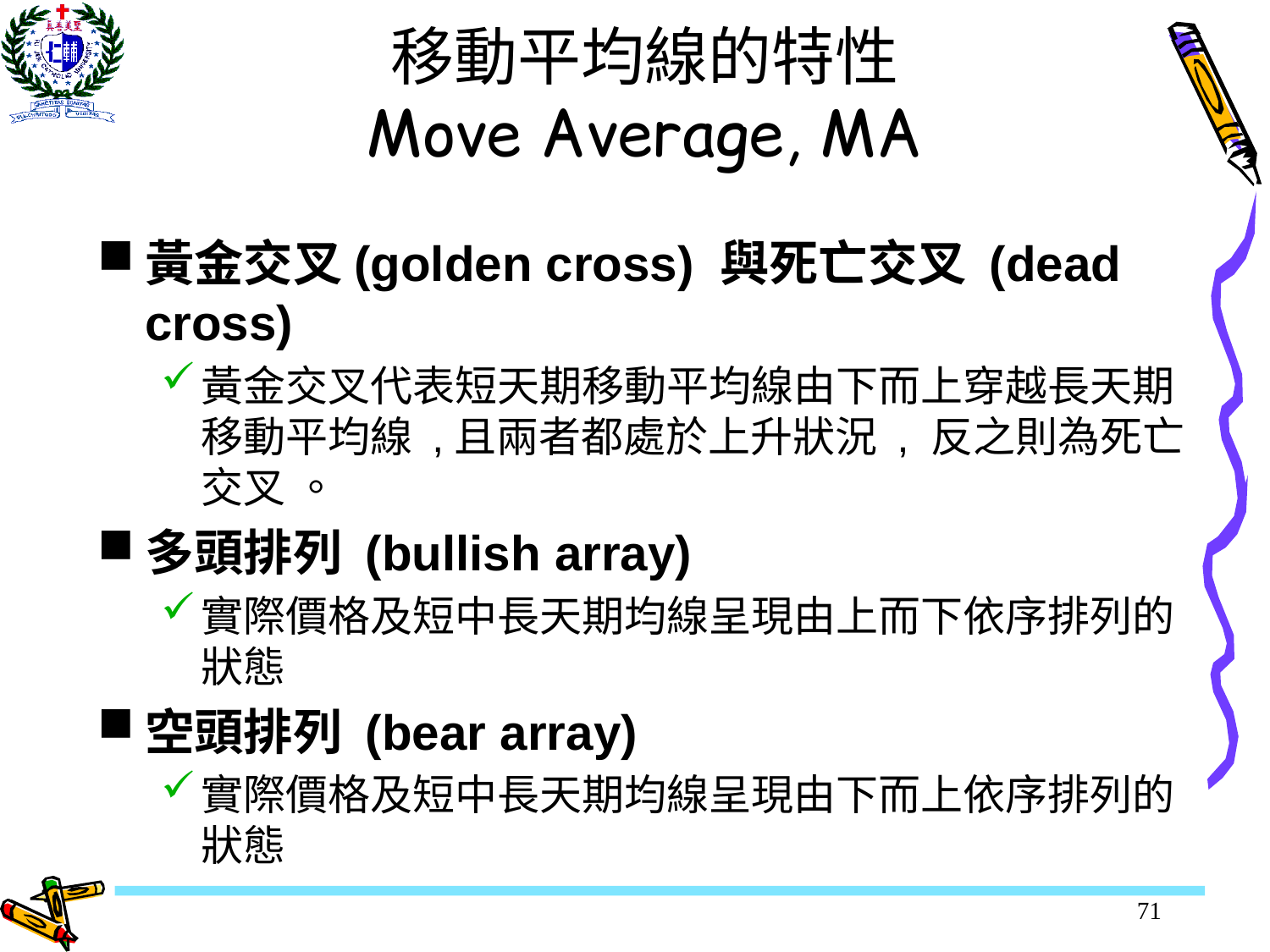

# 移動平均線的特性 Move Average, MA
黃金交叉(golden cross) 與死亡交叉 (dead cross)
黃金交叉代表短天期移動平均線由下而上穿越長天期移動平均線 ,且兩者都處於上升狀況 , 反之則為死亡交叉 。
多頭排列 (bullish array)
實際價格及短中長天期均線呈現由上而下依序排列的狀態
空頭排列 (bear array)
實際價格及短中長天期均線呈現由下而上依序排列的狀態

71